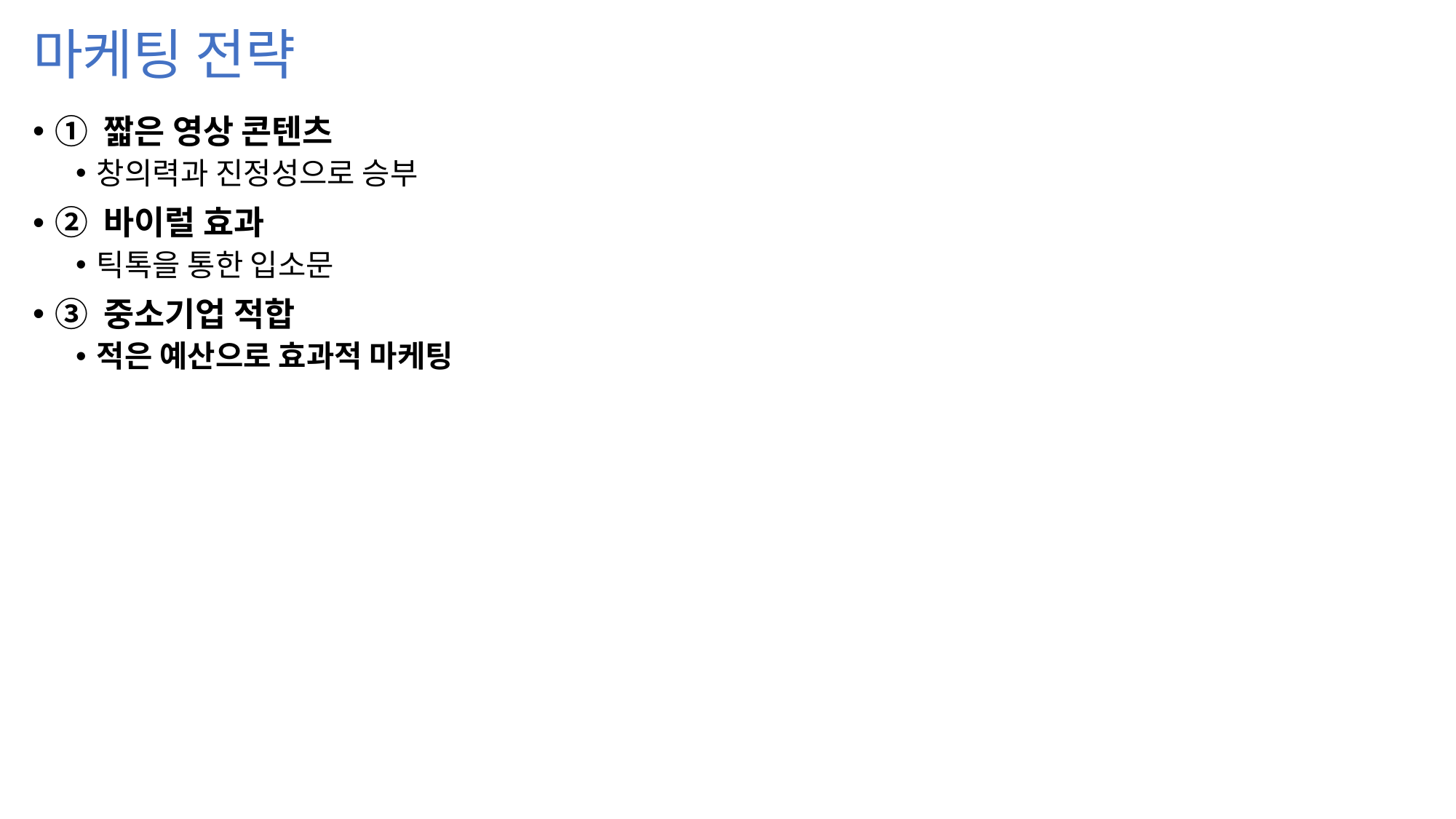

# 마케팅 전략
① 짧은 영상 콘텐츠
창의력과 진정성으로 승부
② 바이럴 효과
틱톡을 통한 입소문
③ 중소기업 적합
적은 예산으로 효과적 마케팅